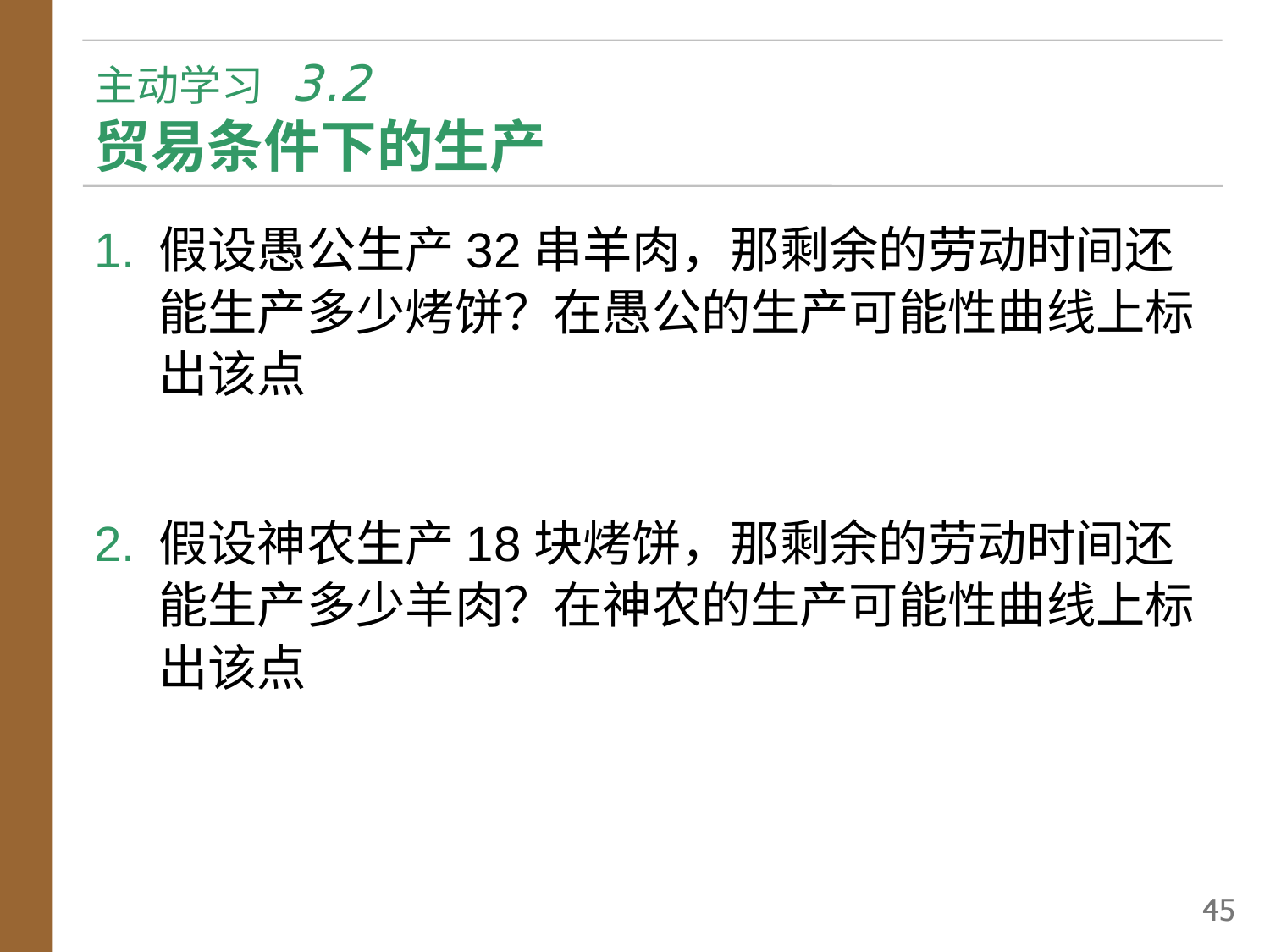

# 主动学习  3.2 贸易条件下的生产
1.	假设愚公生产32串羊肉，那剩余的劳动时间还能生产多少烤饼？在愚公的生产可能性曲线上标出该点

2.	假设神农生产18块烤饼，那剩余的劳动时间还能生产多少羊肉？在神农的生产可能性曲线上标出该点
45